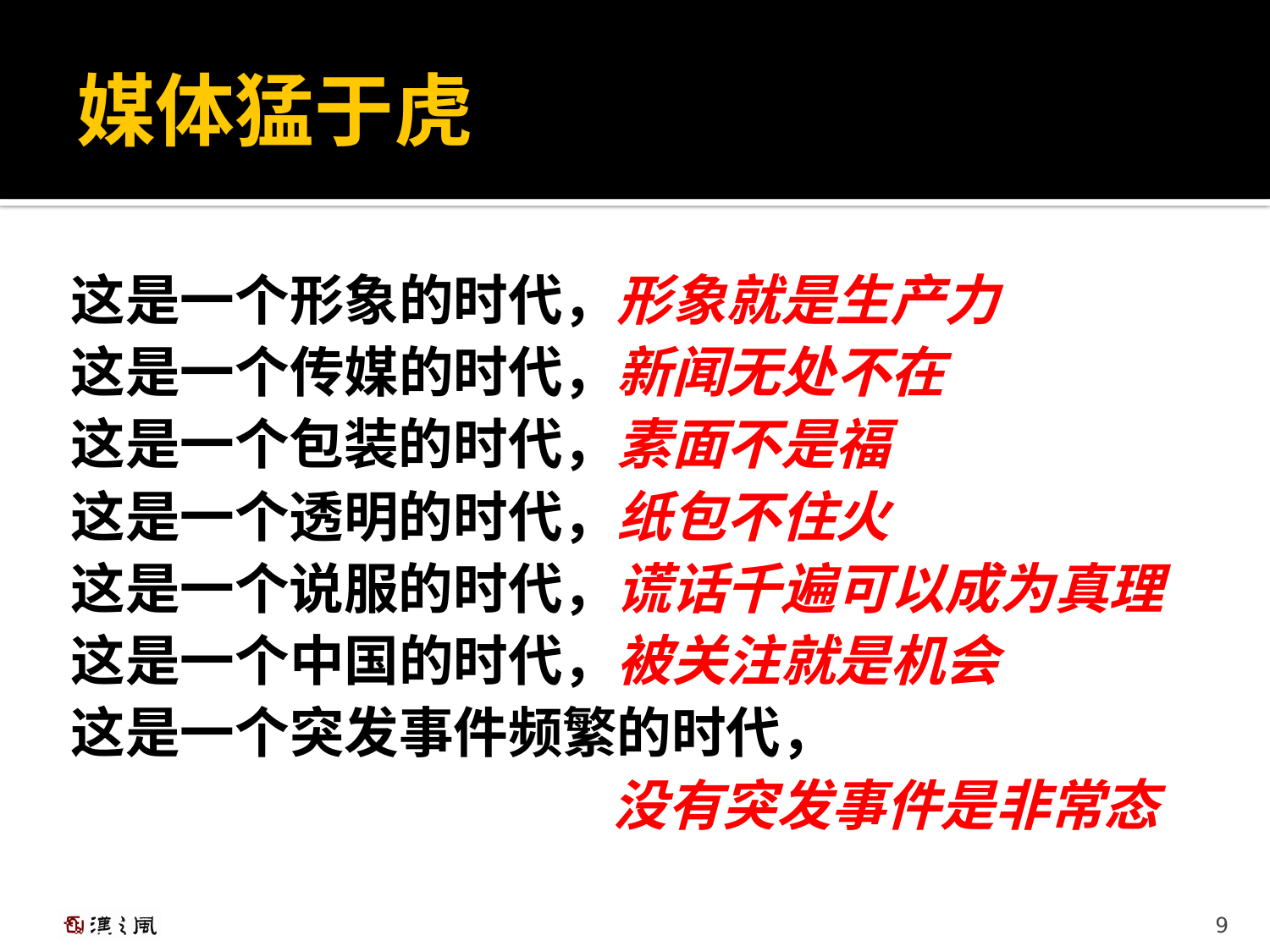

# 媒体猛于虎
这是一个形象的时代，形象就是生产力
这是一个传媒的时代，新闻无处不在
这是一个包装的时代，素面不是福
这是一个透明的时代，纸包不住火
这是一个说服的时代，谎话千遍可以成为真理
这是一个中国的时代，被关注就是机会
这是一个突发事件频繁的时代，
　　　　　　　　　    没有突发事件是非常态
9